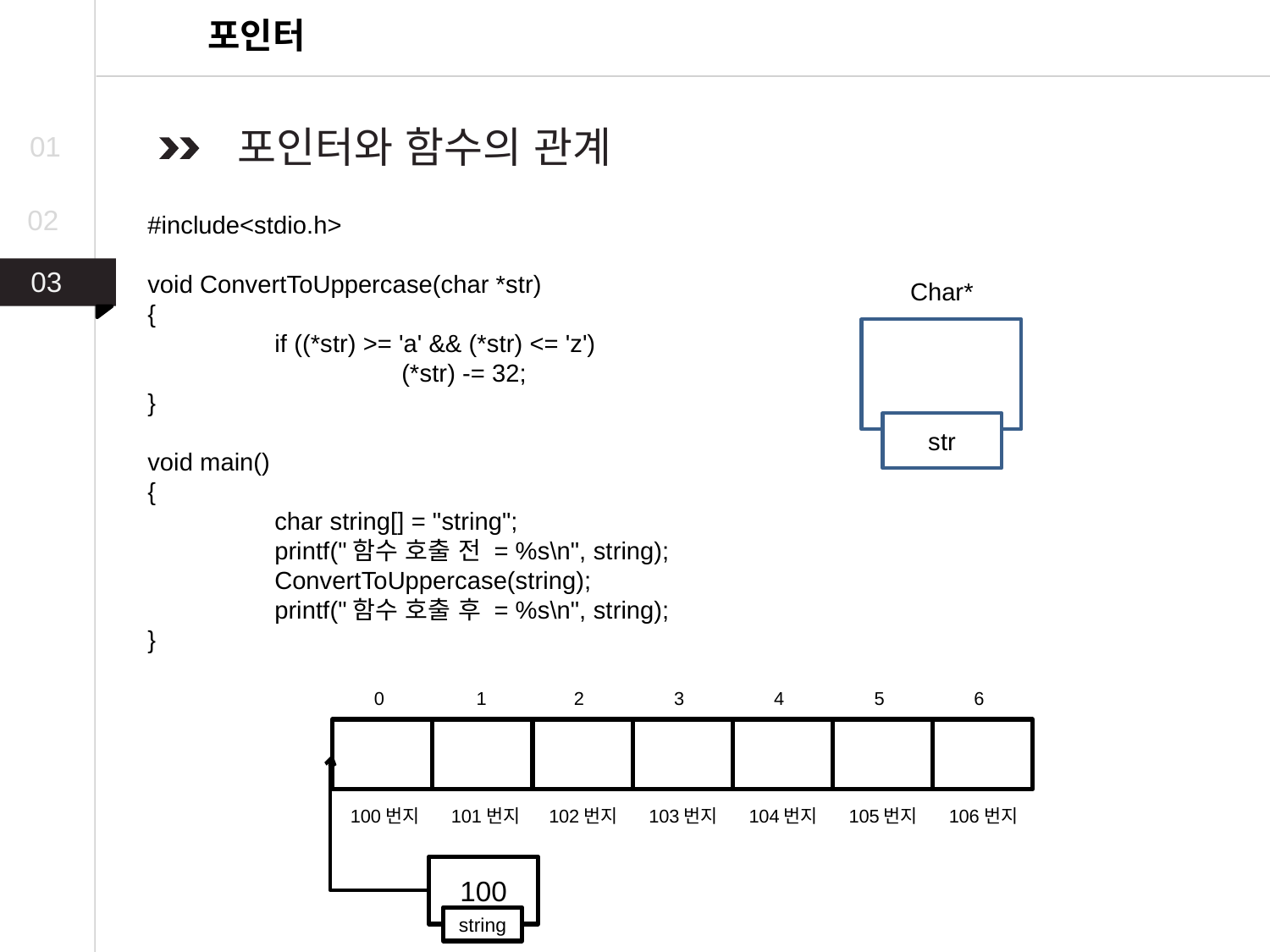

포인터
  포인터와 함수의 관계
01

02
#include<stdio.h>

void ConvertToUppercase(char *str)
{
	if ((*str) >= 'a' && (*str) <= 'z')
		(*str) -= 32;
}

void main()
{
	char string[] = "string";
	printf("함수 호출 전 = %s\n", string);
	ConvertToUppercase(string);
	printf("함수 호출 후 = %s\n", string);
}
03

03
02
Char*

str
0
1
2
3
4
5
6

100번지
101번지
102번지
103번지
104번지
105번지
106번지
100
string